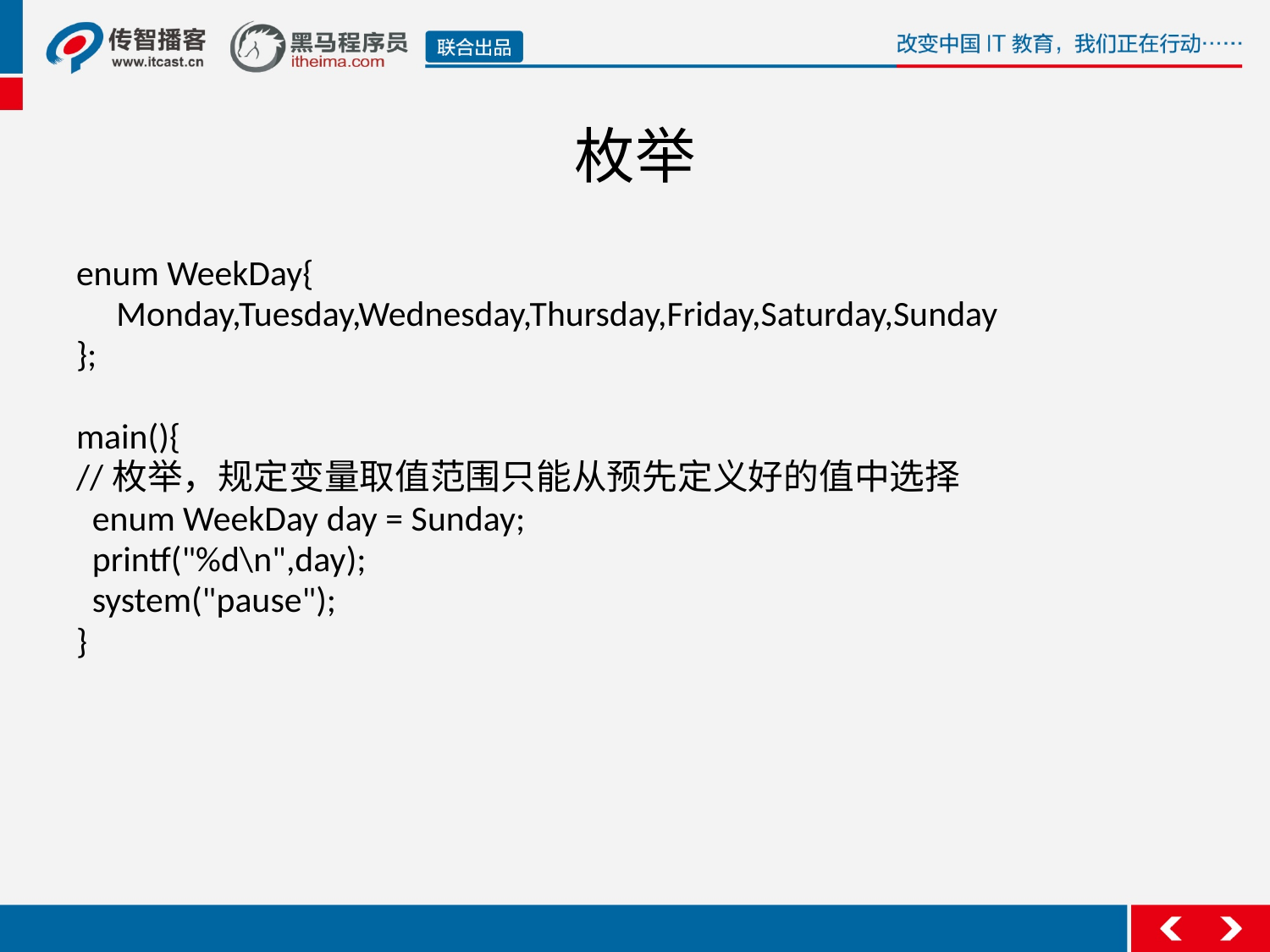

枚举
enum WeekDay{
     Monday,Tuesday,Wednesday,Thursday,Friday,Saturday,Sunday
};

main(){
//枚举，规定变量取值范围只能从预先定义好的值中选择
  enum WeekDay day = Sunday;
  printf("%d\n",day);
  system("pause");
}